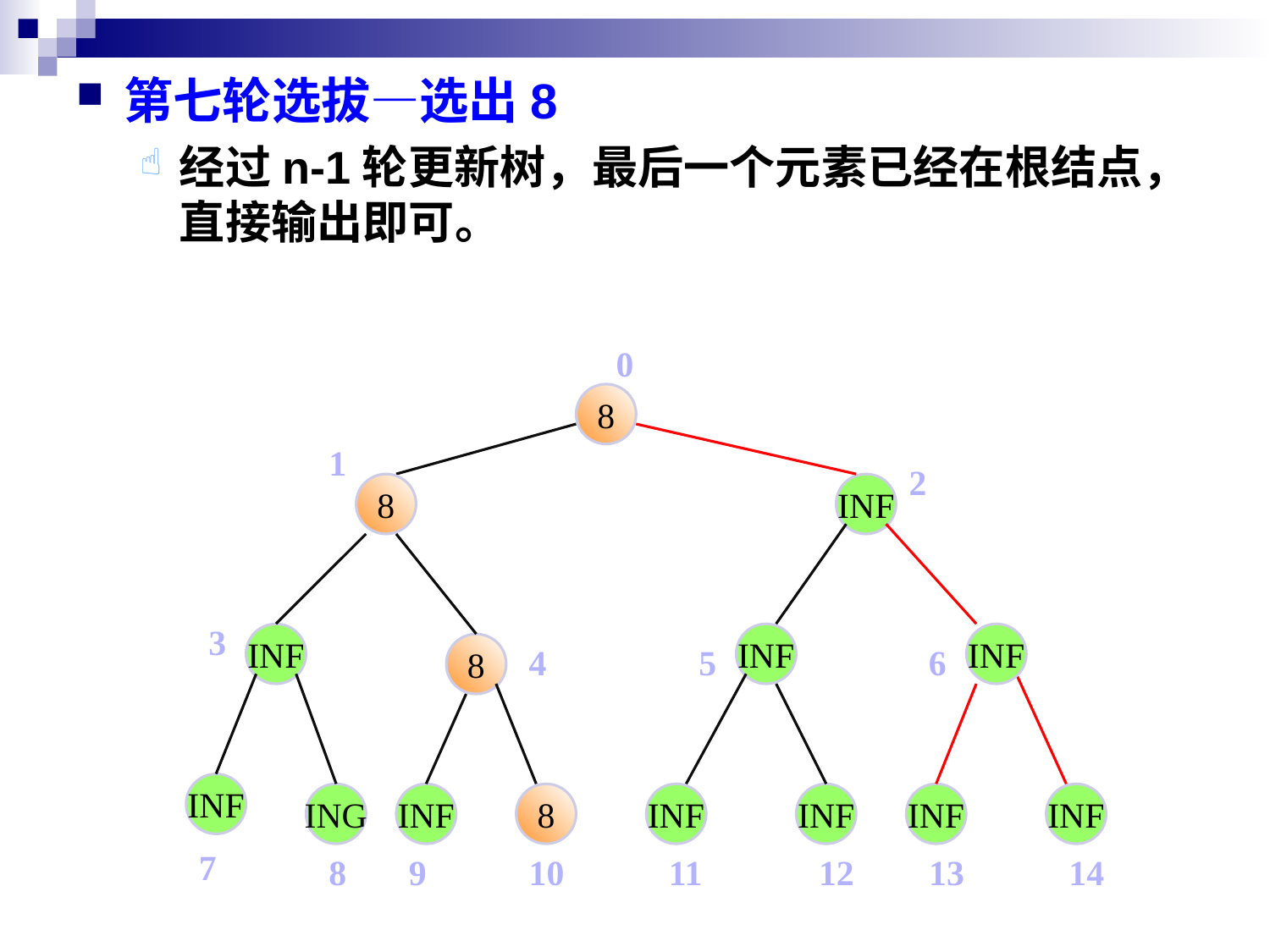

第七轮选拔—选出8
经过n-1轮更新树，最后一个元素已经在根结点，直接输出即可。

0
8

8
INF

INF
INF
INF
8

INF
ING
INF
8
INF
INF
INF
INF
1
2
3
4
5
6
7
8
9
10
11
12
13
14